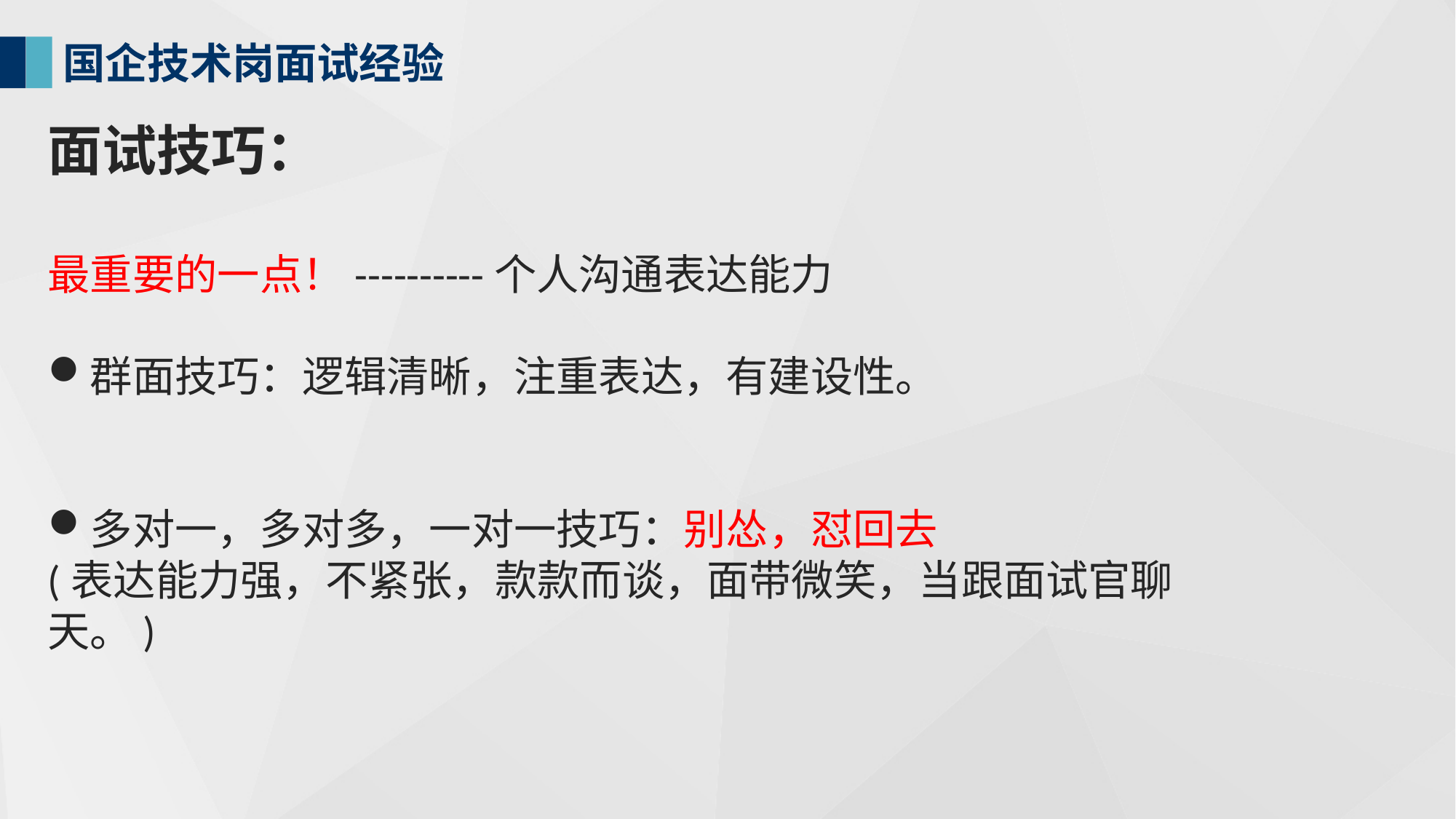

国企技术岗面试经验

面试技巧：

最重要的一点！----------个人沟通表达能力

群面技巧：逻辑清晰，注重表达，有建设性。

多对一，多对多，一对一技巧：别怂，怼回去
(表达能力强，不紧张，款款而谈，面带微笑，当跟面试官聊天。)

30